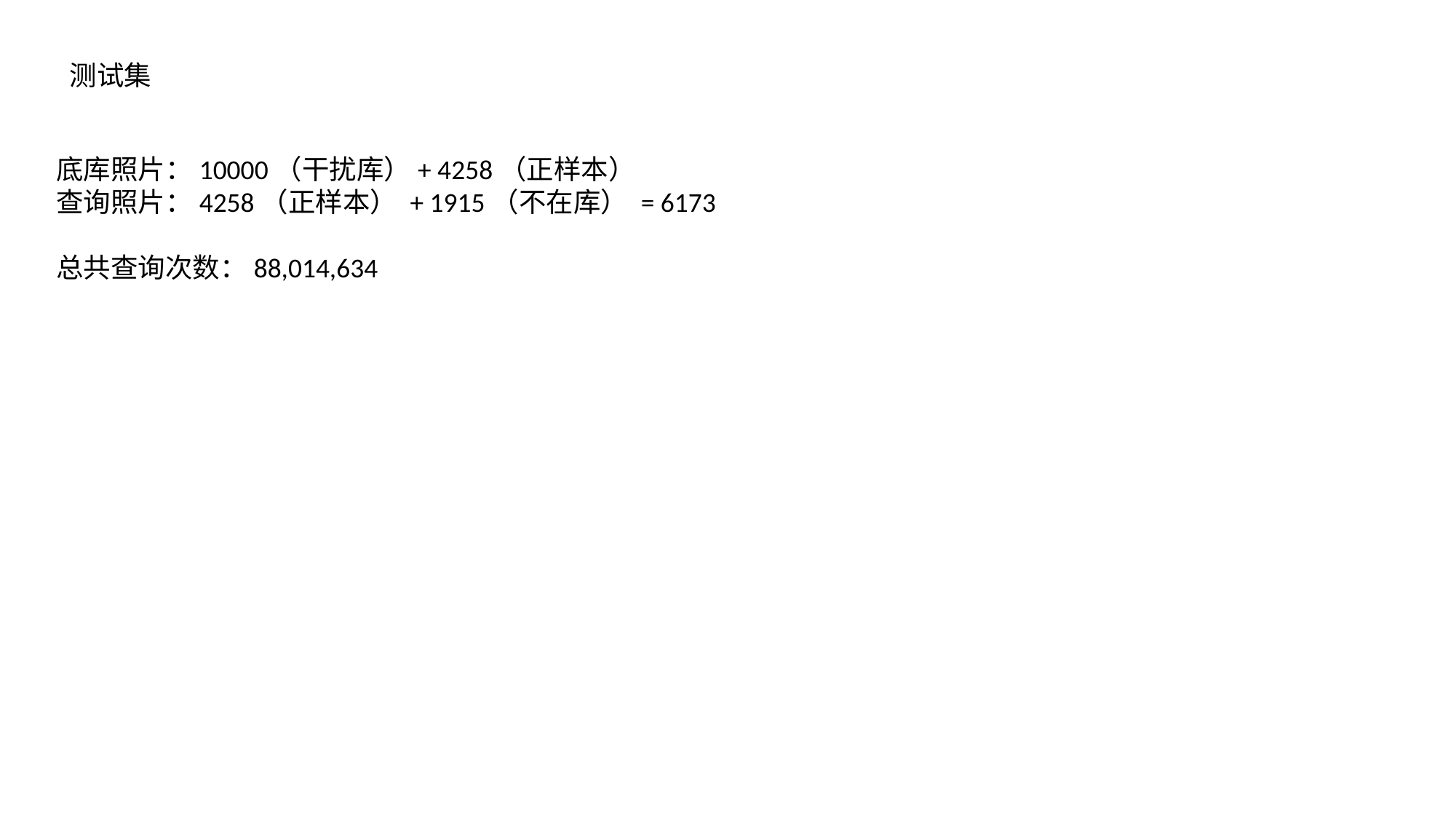

测试集
底库照片：10000（干扰库）+ 4258（正样本）
查询照片：4258（正样本） + 1915（不在库） = 6173

总共查询次数：88,014,634